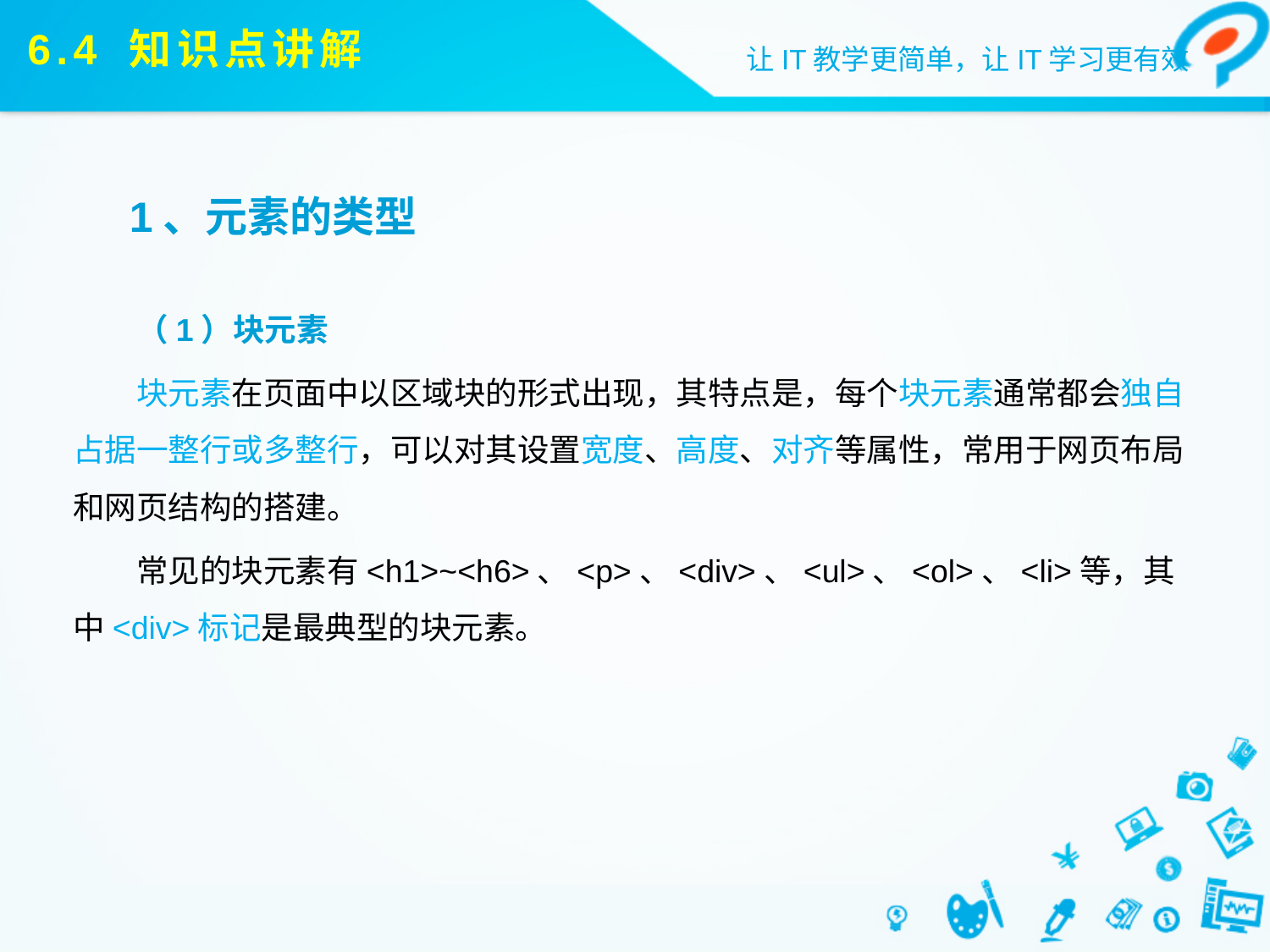

# 6.4 知识点讲解
1、元素的类型
（1）块元素
块元素在页面中以区域块的形式出现，其特点是，每个块元素通常都会独自占据一整行或多整行，可以对其设置宽度、高度、对齐等属性，常用于网页布局和网页结构的搭建。
常见的块元素有<h1>~<h6>、<p>、<div>、<ul>、<ol>、<li>等，其中<div>标记是最典型的块元素。